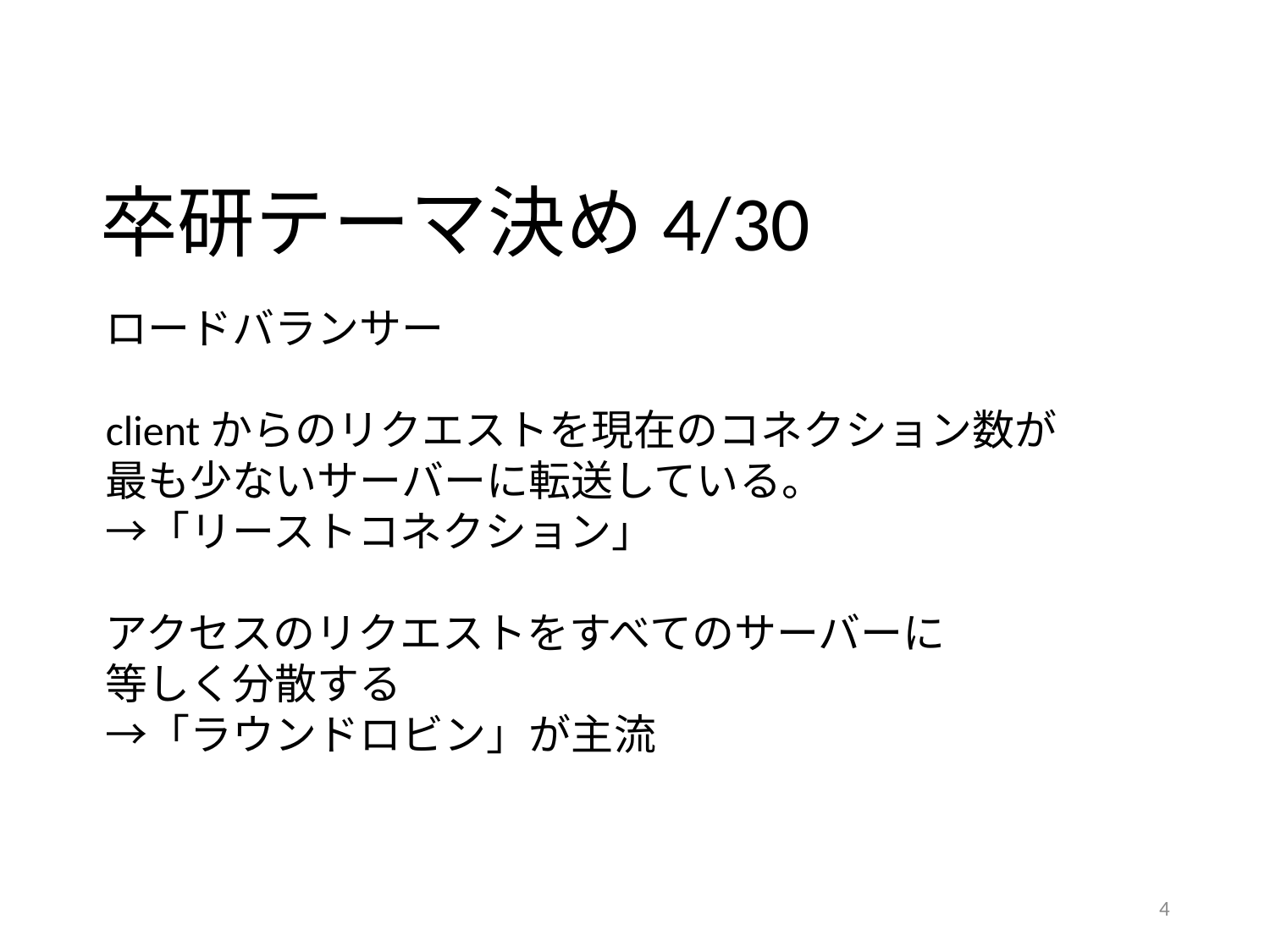

# 卒研テーマ決め4/30
ロードバランサー
clientからのリクエストを現在のコネクション数が
最も少ないサーバーに転送している。
→「リーストコネクション」
アクセスのリクエストをすべてのサーバーに
等しく分散する
→「ラウンドロビン」が主流
4